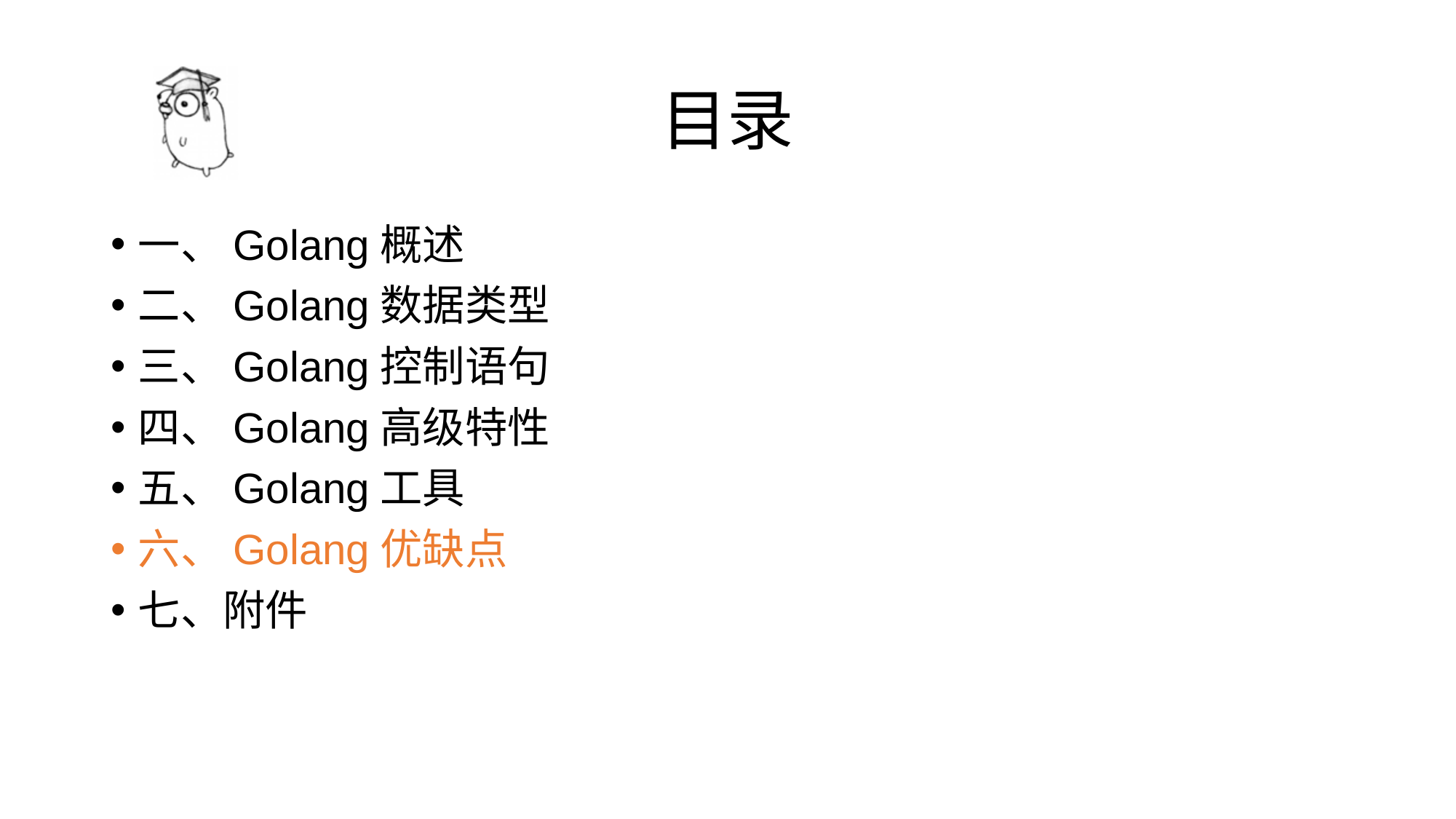

# 目录
一、Golang概述
二、Golang数据类型
三、Golang控制语句
四、Golang高级特性
五、Golang工具
六、Golang优缺点
七、附件